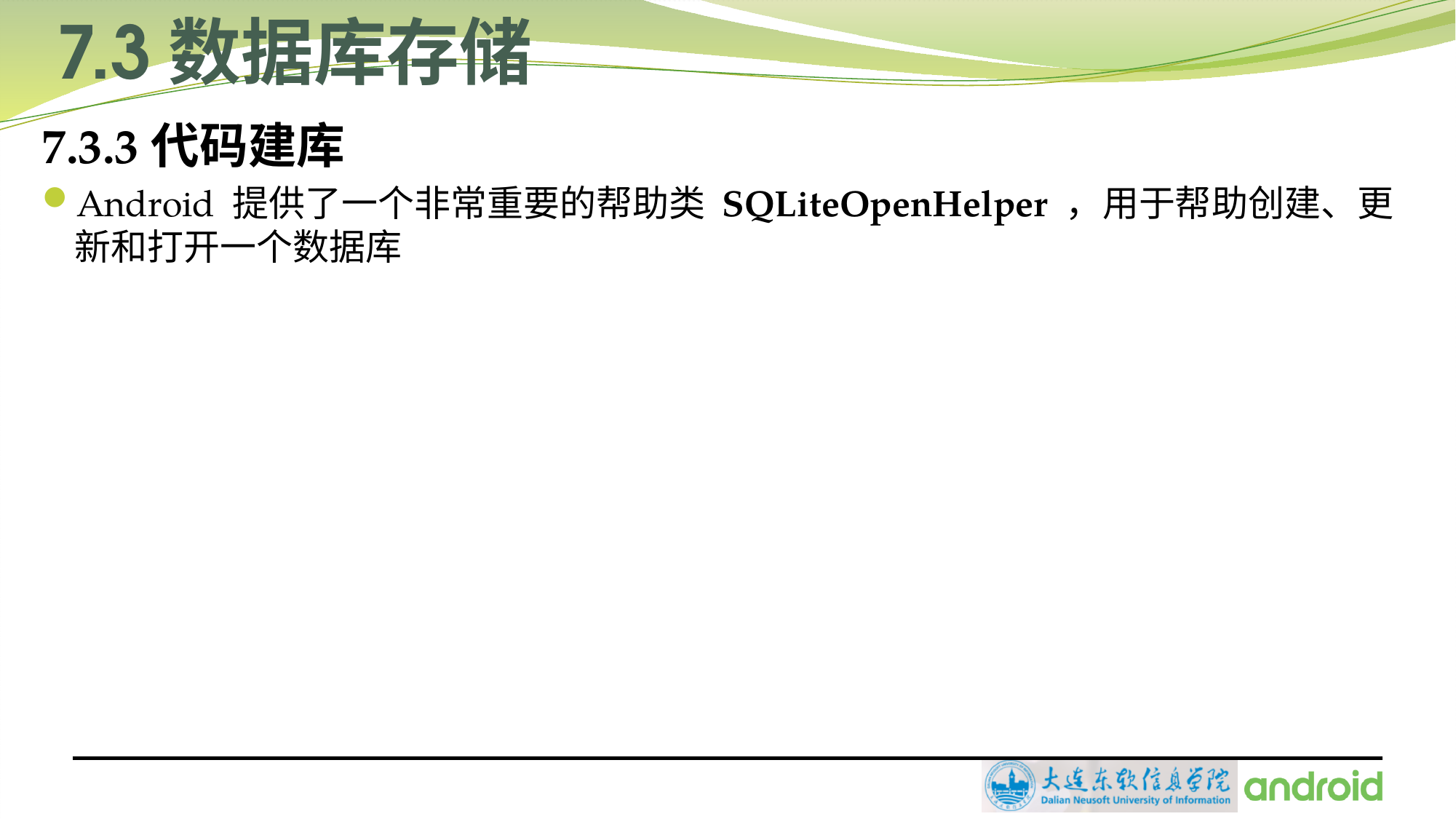

# 7.3数据库存储
7.3.3代码建库
Android 提供了一个非常重要的帮助类 SQLiteOpenHelper ，用于帮助创建、更新和打开一个数据库